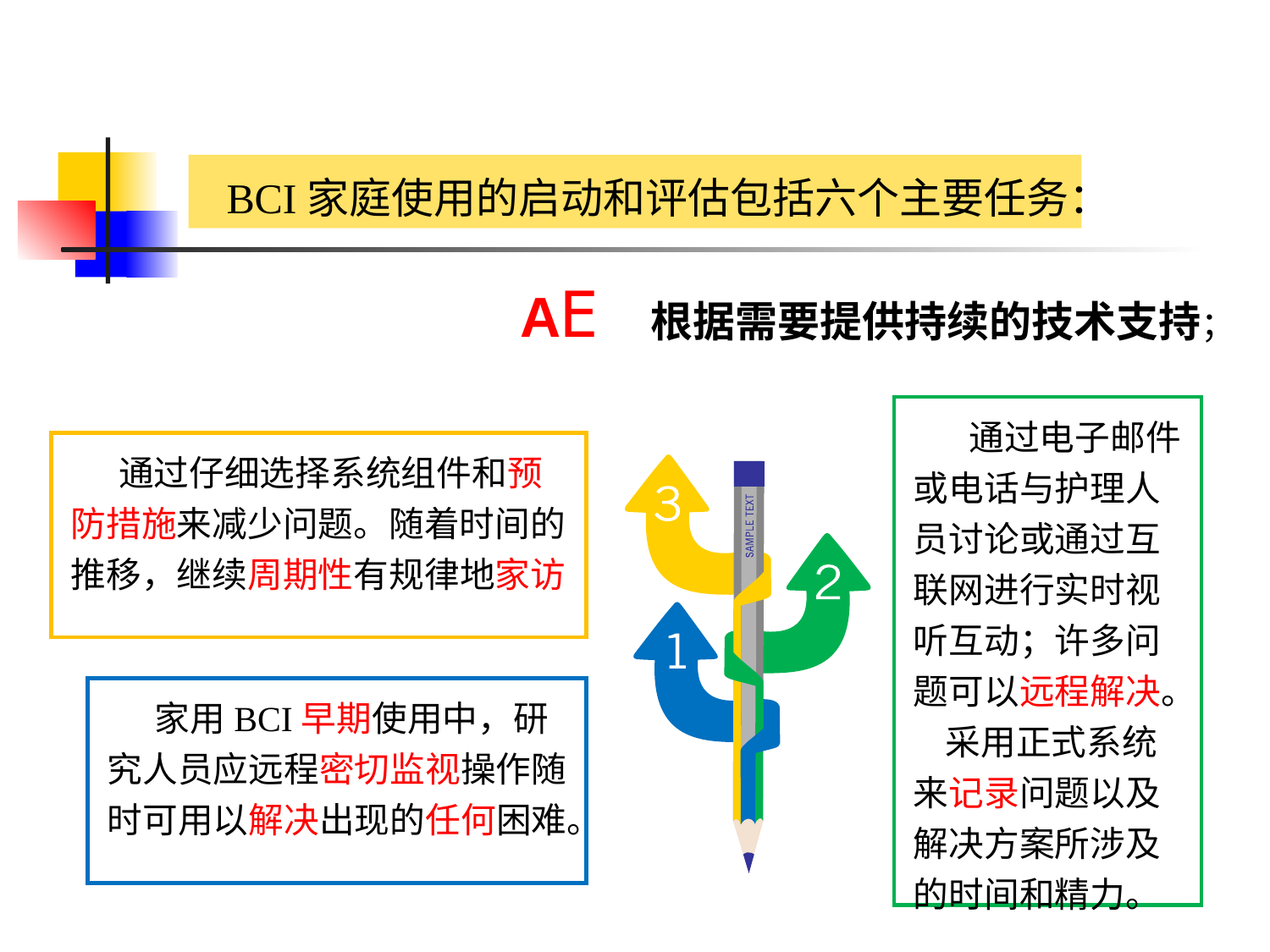

BCI家庭使用的启动和评估包括六个主要任务：
AE  根据需要提供持续的技术支持；
      通过电子邮件或电话与护理人员讨论或通过互联网进行实时视听互动；许多问题可以远程解决。
   采用正式系统来记录问题以及解决方案所涉及的时间和精力。
     通过仔细选择系统组件和预防措施来减少问题。随着时间的推移，继续周期性有规律地家访

     家用BCI早期使用中，研究人员应远程密切监视操作随时可用以解决出现的任何困难。